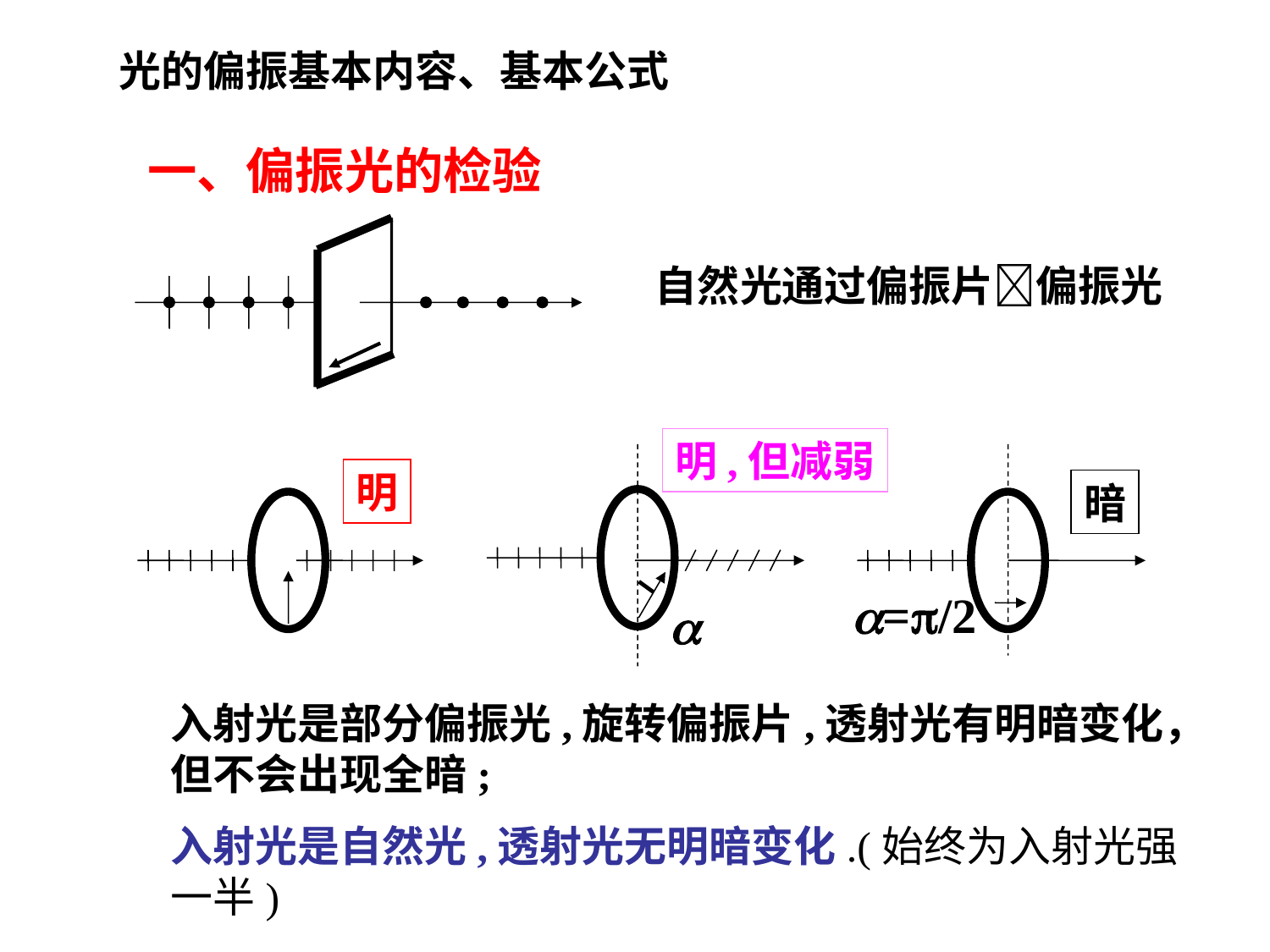

光的偏振基本内容、基本公式
一、偏振光的检验

自然光通过偏振片→偏振光

明,但减弱

明
暗

α=π/2

α

入射光是部分偏振光,旋转偏振片,透射光有明暗变化，但不会出现全暗;
入射光是自然光,透射光无明暗变化.(始终为入射光强一半)
40